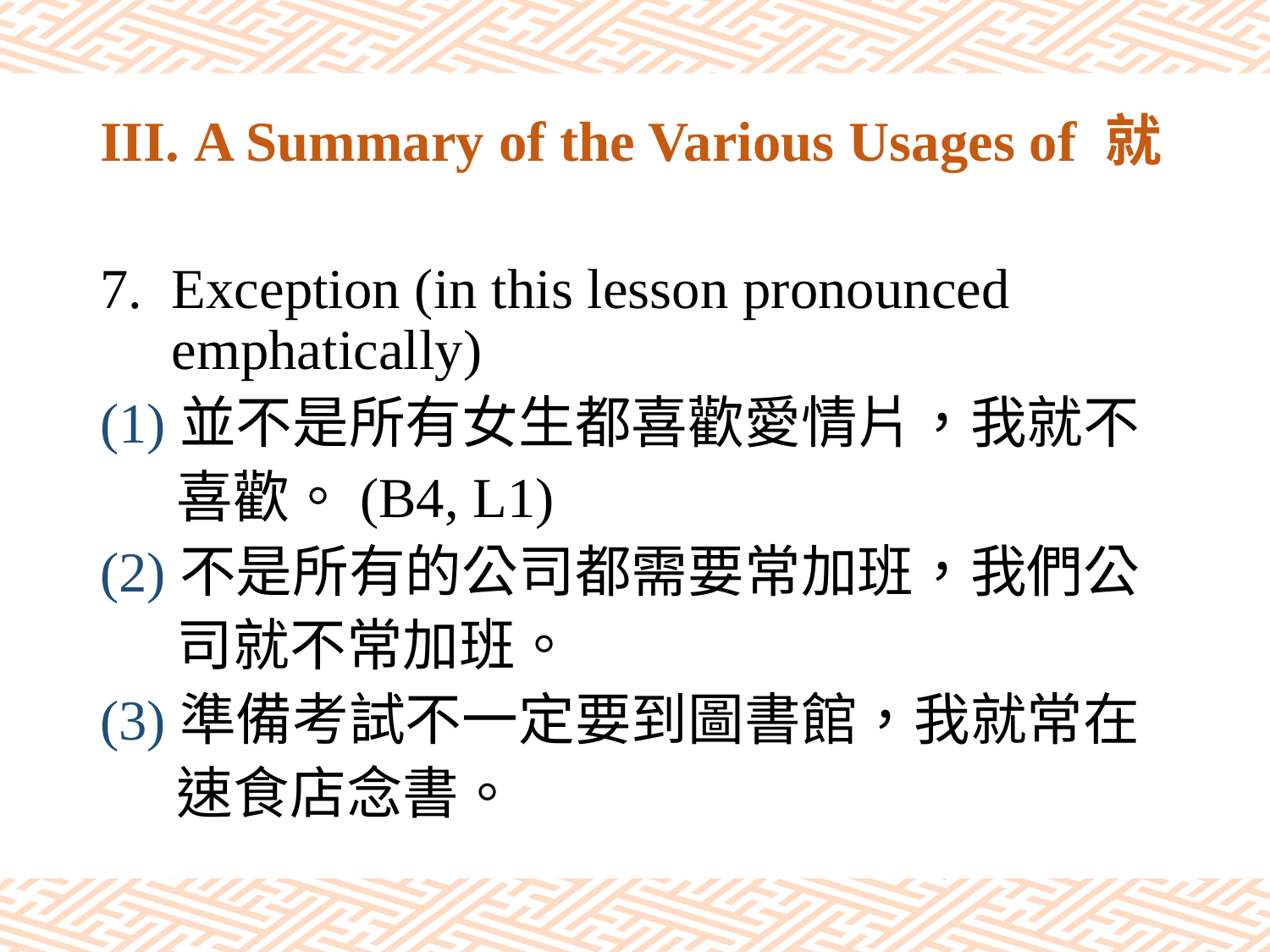

# III. A Summary of the Various Usages of 就
Exception (in this lesson pronounced emphatically)
(1)並不是所有女生都喜歡愛情片，我就不
     喜歡。(B4, L1)
(2)不是所有的公司都需要常加班，我們公
     司就不常加班。
(3)準備考試不一定要到圖書館，我就常在
     速食店念書。